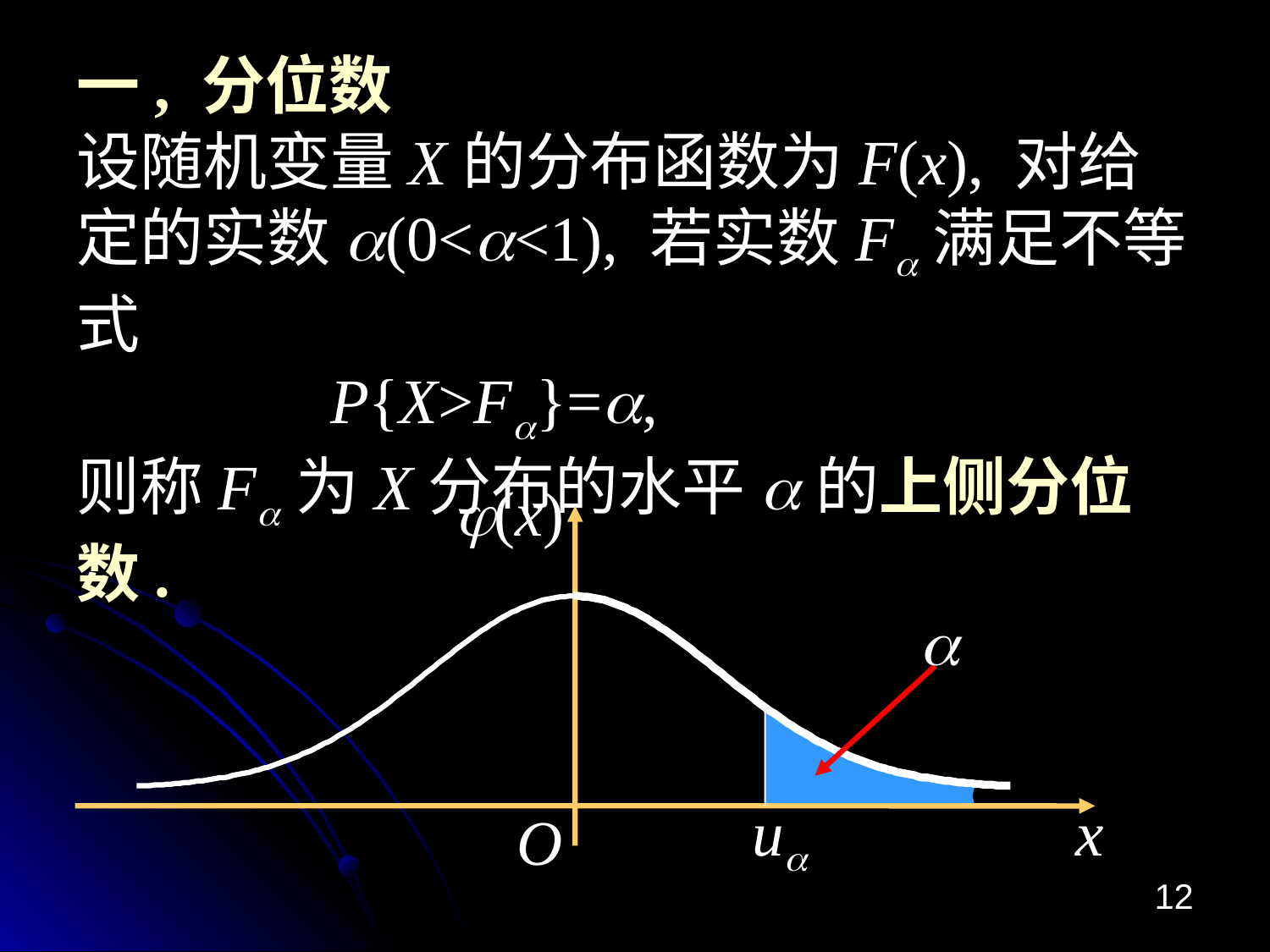

# 一, 分位数 设随机变量X的分布函数为F(x), 对给定的实数α(0<α<1), 若实数Fα满足不等式 P{X>Fα}=α, 则称Fα为X分布的水平α的上侧分位数.
ϕ(x)

α

uα
x
O

12